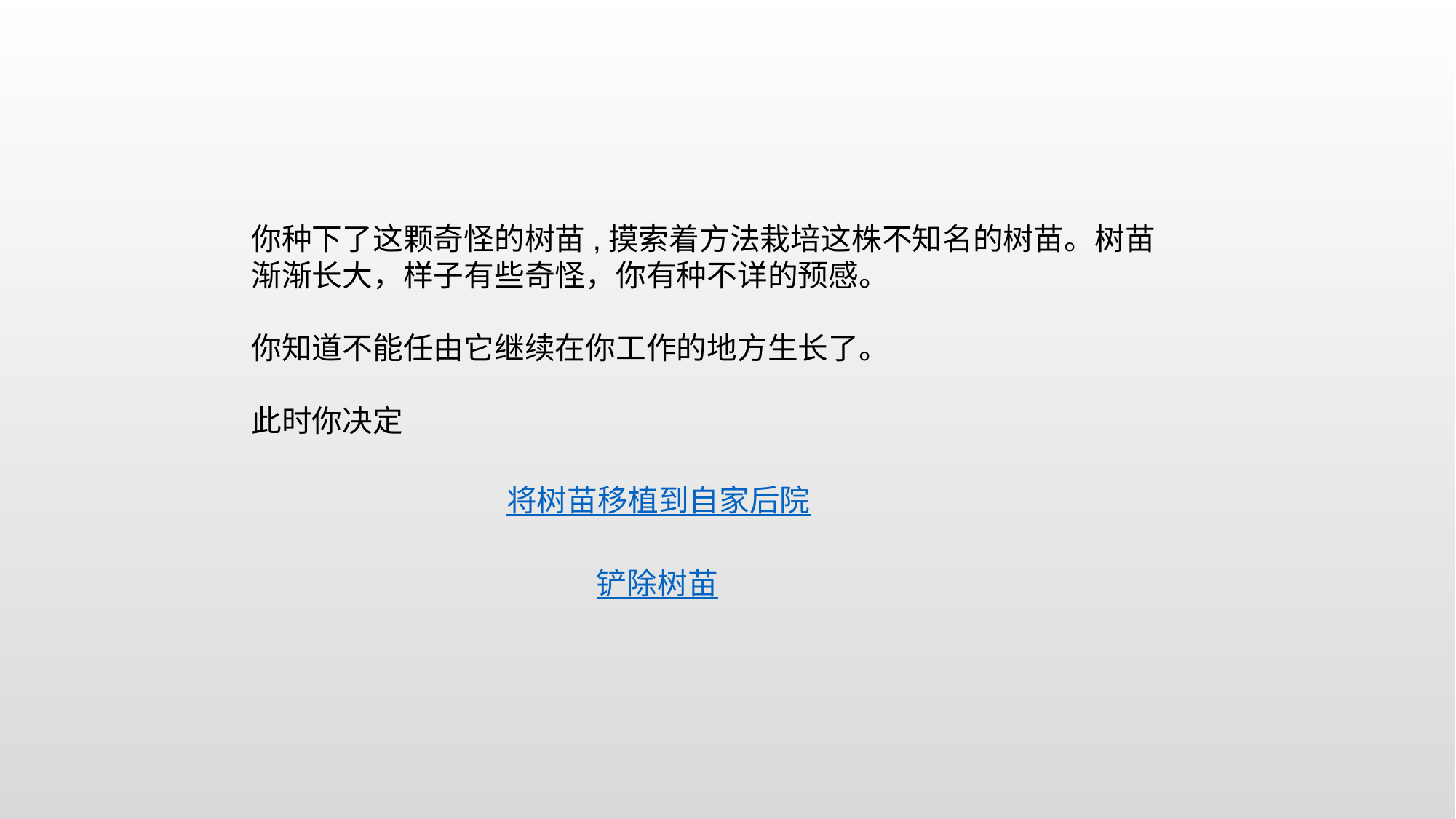

你种下了这颗奇怪的树苗,摸索着方法栽培这株不知名的树苗。树苗渐渐长大，样子有些奇怪，你有种不详的预感。

你知道不能任由它继续在你工作的地方生长了。

此时你决定
将树苗移植到自家后院
铲除树苗